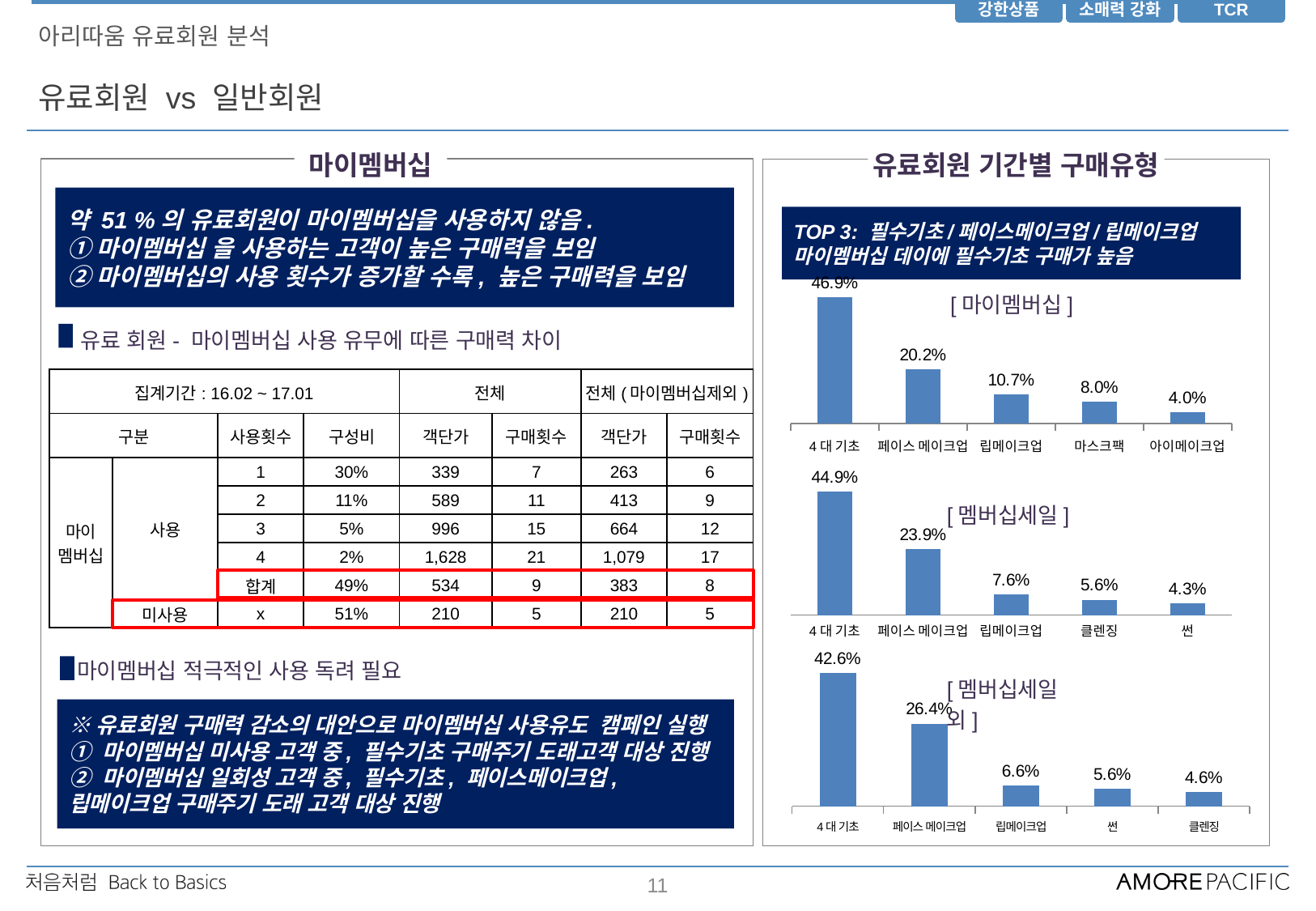

아리따움 유료회원 분석
유료회원 vs 일반회원
마이멤버십
유료회원 기간별 구매유형

약 51 %의 유료회원이 마이멤버십을 사용하지 않음.
①마이멤버십 을 사용하는 고객이 높은 구매력을 보임
②마이멤버십의 사용 횟수가 증가할 수록, 높은 구매력을 보임
TOP 3: 필수기초/페이스메이크업/립메이크업
마이멤버십 데이에 필수기초 구매가 높음

### Chart

| Category |  |
|---|---|
| 4대 기초 | 0.4688124467433542 |
| 페이스 메이크업 | 0.20182535786099495 |
| 립메이크업 | 0.10651581743570453 |
| 마스크팩 | 0.07990704513108811 |
| 아이메이크업 | 0.04032262339836445 |
[마이멤버십]
유료 회원- 마이멤버십 사용 유무에 따른 구매력 차이

| 집계기간: 16.02 ~ 17.01 |  |  |  | 전체 |  | 전체(마이멤버십제외) |  |
| --- | --- | --- | --- | --- | --- | --- | --- |
| 구분 |  | 사용횟수 | 구성비 | 객단가 | 구매횟수 | 객단가 | 구매횟수 |
| 마이 멤버십 | 사용 | 1 | 30% | 339 | 7 | 263 | 6 |
|  |  | 2 | 11% | 589 | 11 | 413 | 9 |
|  |  | 3 | 5% | 996 | 15 | 664 | 12 |
|  |  | 4 | 2% | 1,628 | 21 | 1,079 | 17 |
|  |  | 합계 | 49% | 534 | 9 | 383 | 8 |
|  | 미사용 | x | 51% | 210 | 5 | 210 | 5 |

### Chart

| Category |  |
|---|---|
| 4대 기초 | 0.4486778941784305 |
| 페이스 메이크업 | 0.23927404397182647 |
| 립메이크업 | 0.07618543931102802 |
| 클렌징 | 0.05606495007967722 |
| 썬 | 0.04277116758636449 |
[멤버십세일]

마이멤버십 적극적인 사용 독려 필요

### Chart

| Category |  |
|---|---|
| 4대 기초 | 0.42566225220274034 |
| 페이스 메이크업 | 0.2640331856691957 |
| 립메이크업 | 0.06601330627715529 |
| 썬 | 0.05584288593084275 |
| 클렌징 | 0.04607483062217038 |
[멤버십세일 외]
※유료회원 구매력 감소의 대안으로 마이멤버십 사용유도  캠페인 실행
① 마이멤버십 미사용 고객 중, 필수기초 구매주기 도래고객 대상 진행
② 마이멤버십 일회성 고객 중, 필수기초, 페이스메이크업, 립메이크업 구매주기 도래 고객 대상 진행
11